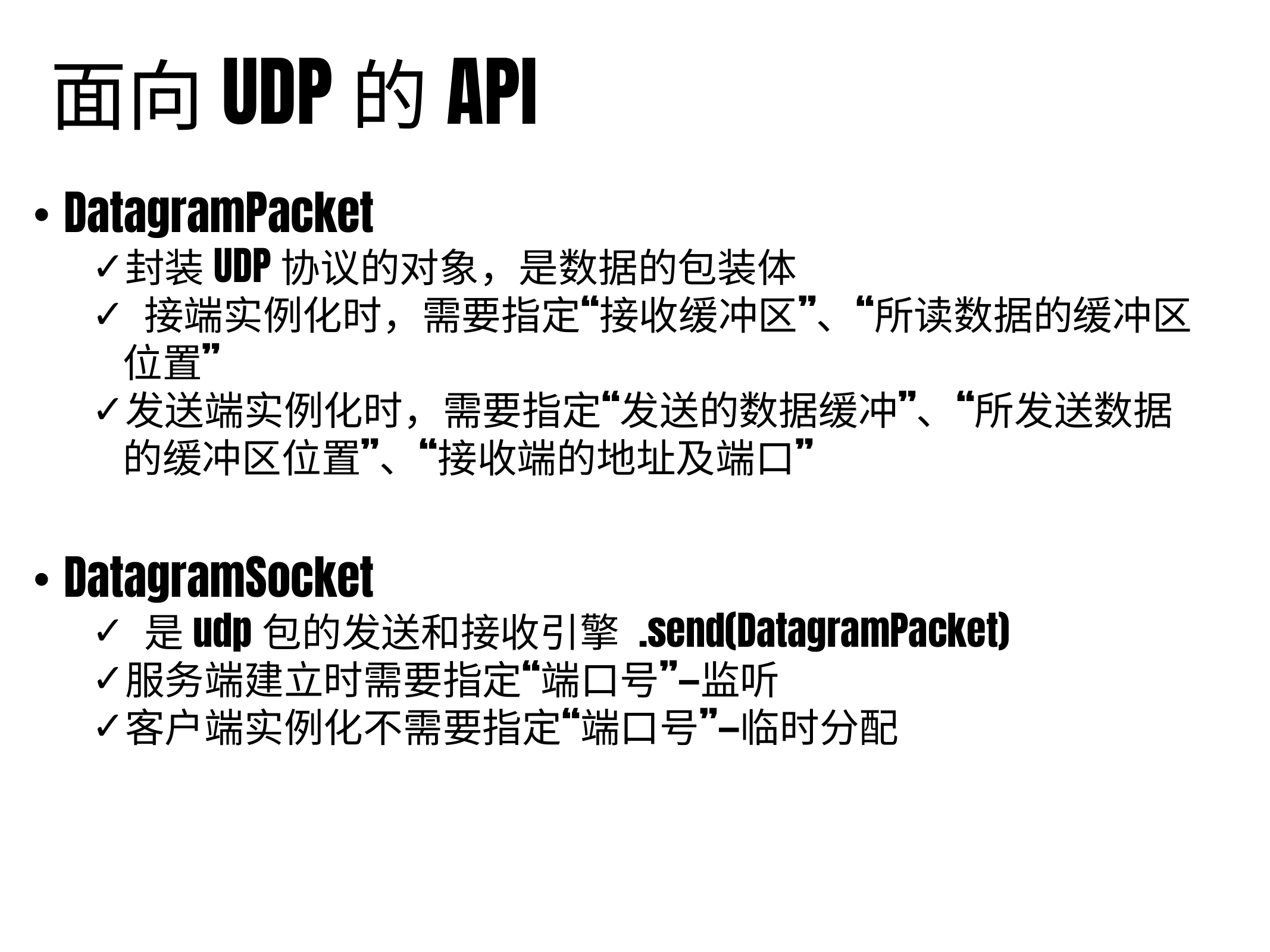

# 面向UDP的API
DatagramPacket
封装UDP协议的对象，是数据的包装体
 接端实例化时，需要指定“接收缓冲区”、“所读数据的缓冲区位置”
发送端实例化时，需要指定“发送的数据缓冲”、“所发送数据的缓冲区位置”、“接收端的地址及端口”

DatagramSocket
 是udp包的发送和接收引擎 .send(DatagramPacket)
服务端建立时需要指定“端口号”—监听
客户端实例化不需要指定“端口号”—临时分配
6